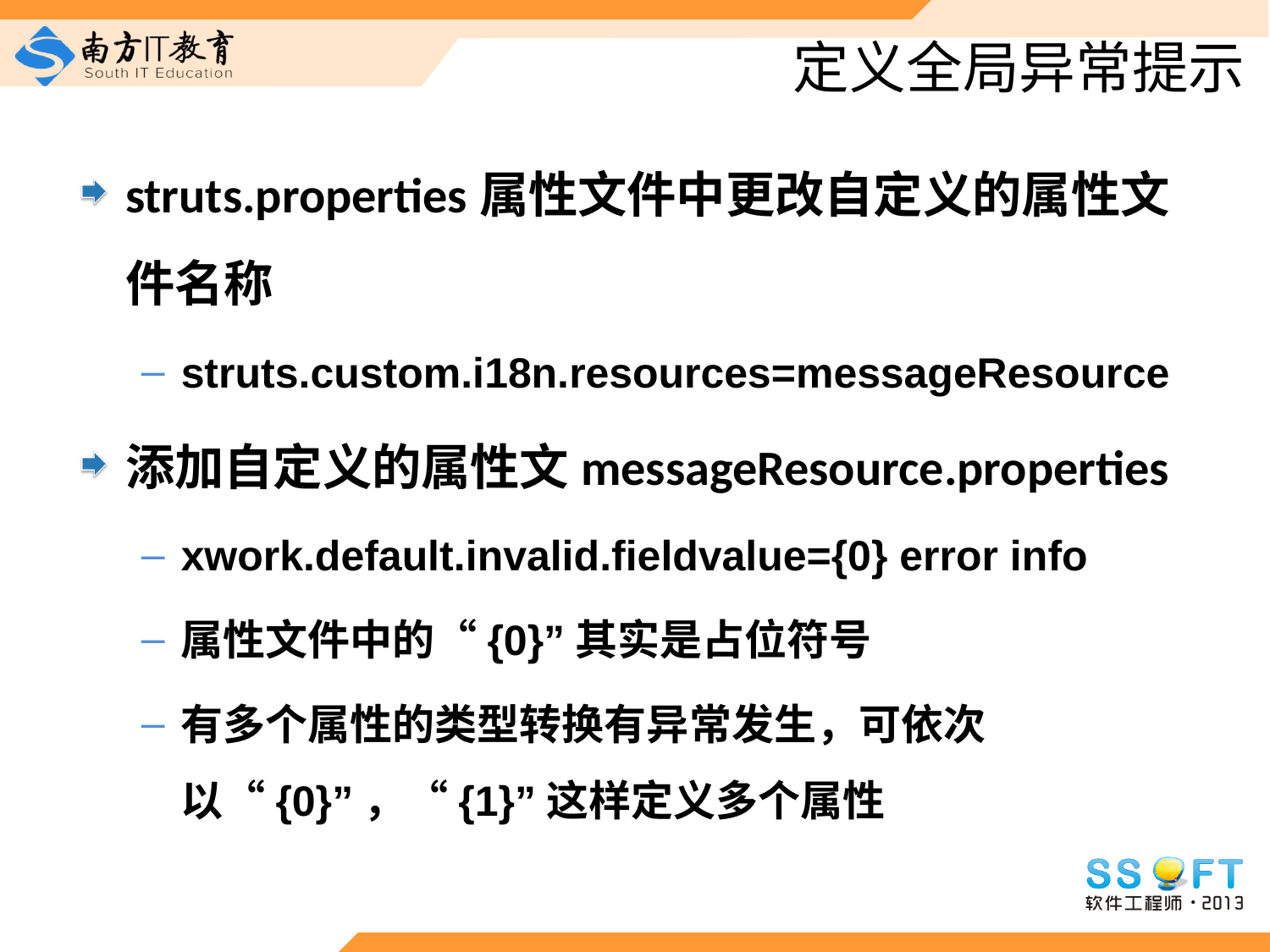

# 定义全局异常提示
struts.properties属性文件中更改自定义的属性文件名称
struts.custom.i18n.resources=messageResource
添加自定义的属性文messageResource.properties
xwork.default.invalid.fieldvalue={0} error info
属性文件中的“{0}”其实是占位符号
有多个属性的类型转换有异常发生，可依次以“{0}”，“{1}”这样定义多个属性